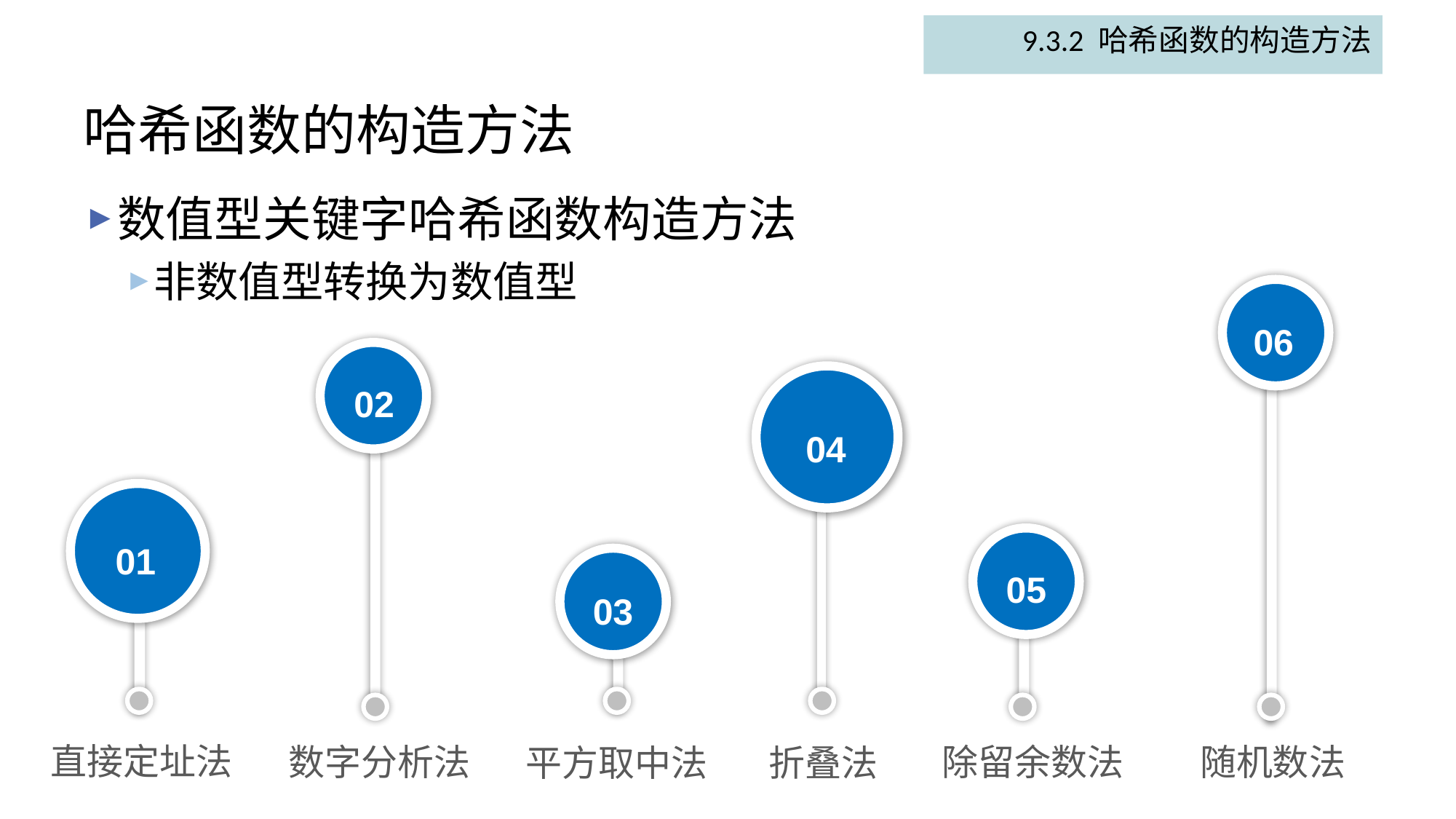

9.3.2 哈希函数的构造方法
# 哈希函数的构造方法
数值型关键字哈希函数构造方法
非数值型转换为数值型

06

随机数法

02

数字分析法

04

折叠法

01

直接定址法

05

除留余数法

03

平方取中法